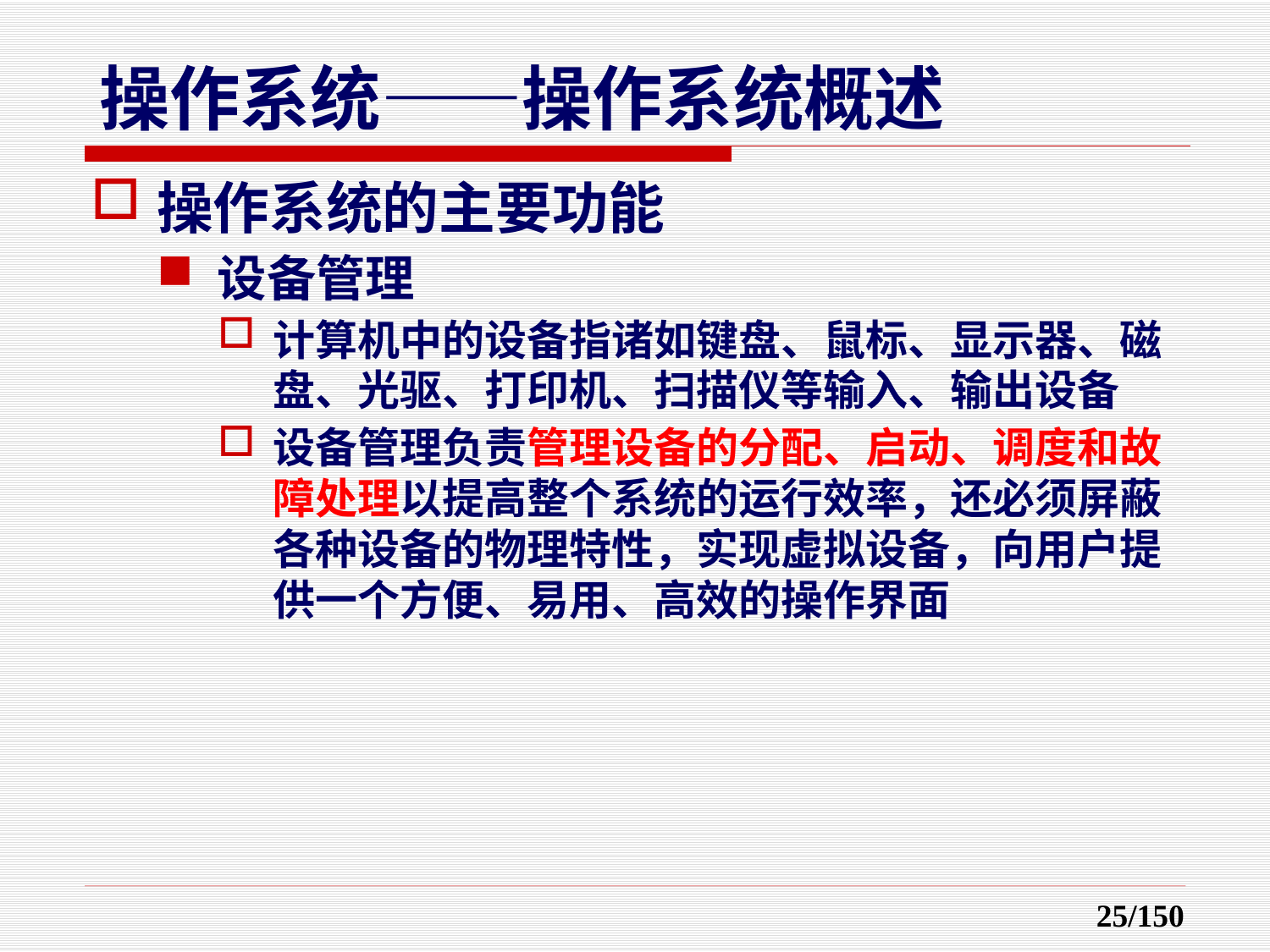

操作系统的主要功能
设备管理
计算机中的设备指诸如键盘、鼠标、显示器、磁盘、光驱、打印机、扫描仪等输入、输出设备
设备管理负责管理设备的分配、启动、调度和故障处理以提高整个系统的运行效率，还必须屏蔽各种设备的物理特性，实现虚拟设备，向用户提供一个方便、易用、高效的操作界面